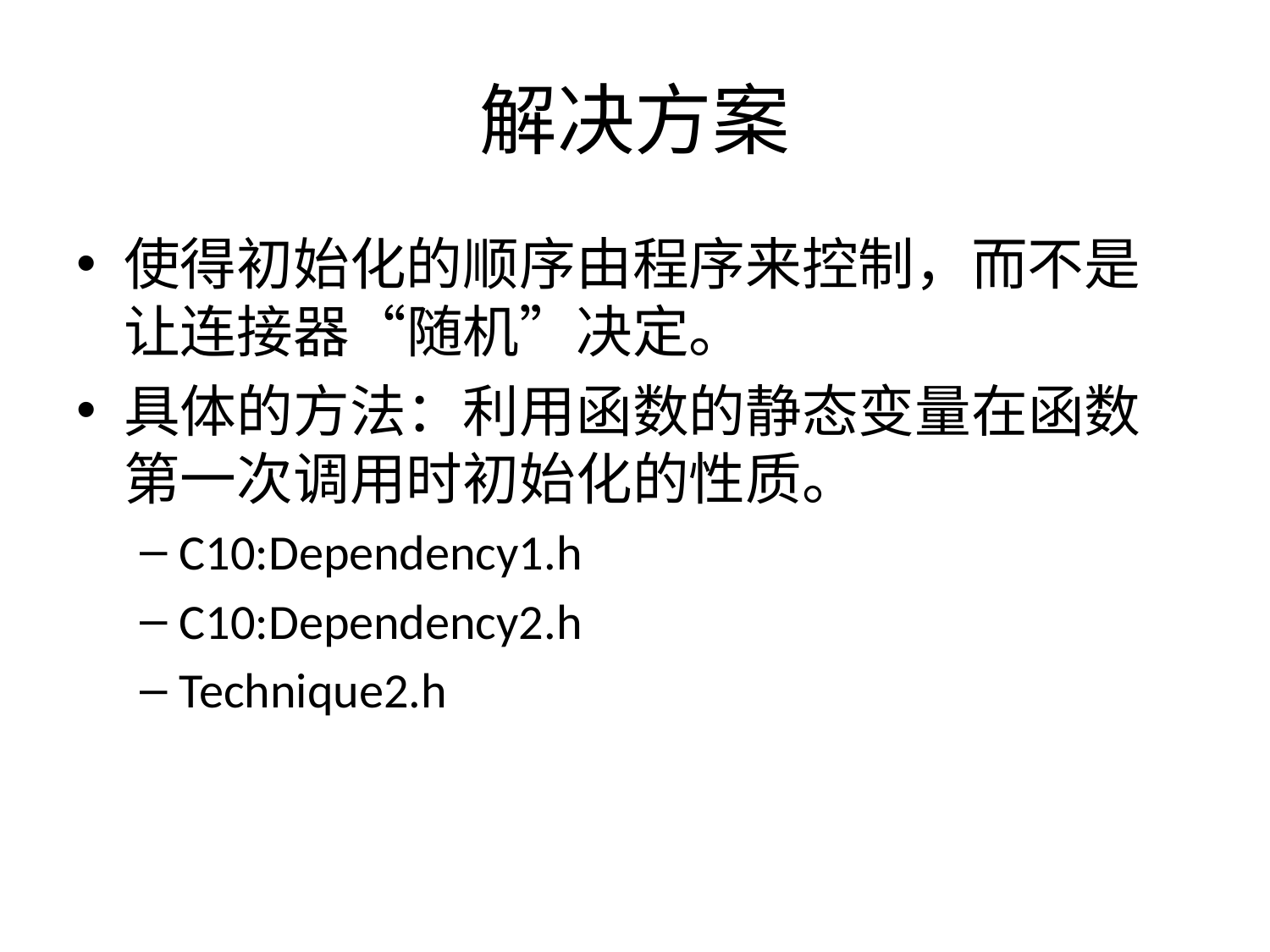

# 解决方案
使得初始化的顺序由程序来控制，而不是让连接器“随机”决定。
具体的方法：利用函数的静态变量在函数第一次调用时初始化的性质。
C10:Dependency1.h
C10:Dependency2.h
Technique2.h